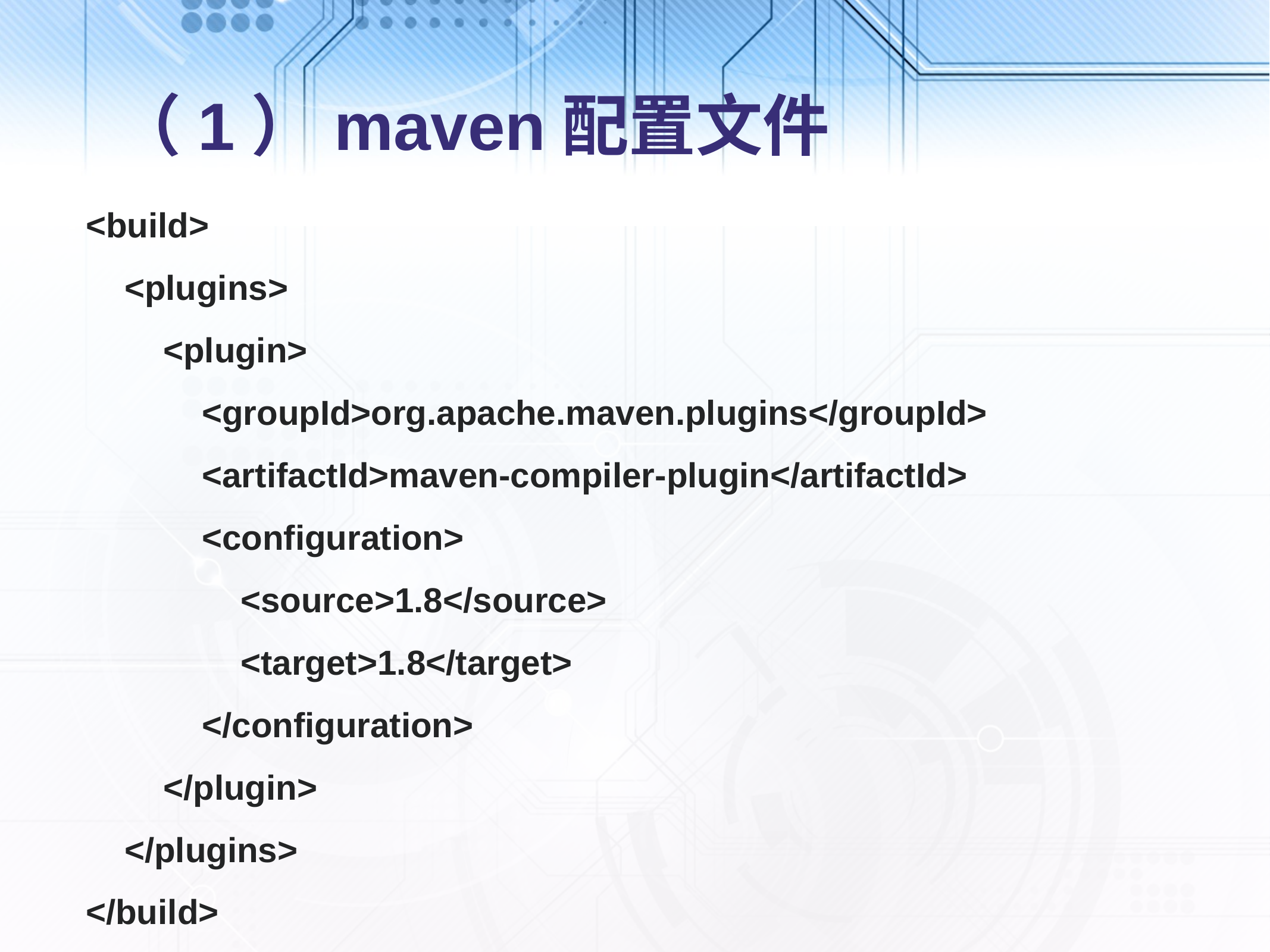

# （1）maven配置文件
  <build>
      <plugins>
          <plugin>
              <groupId>org.apache.maven.plugins</groupId>
              <artifactId>maven-compiler-plugin</artifactId>
              <configuration>
                  <source>1.8</source>
                  <target>1.8</target>
              </configuration>
          </plugin>
      </plugins>
  </build>